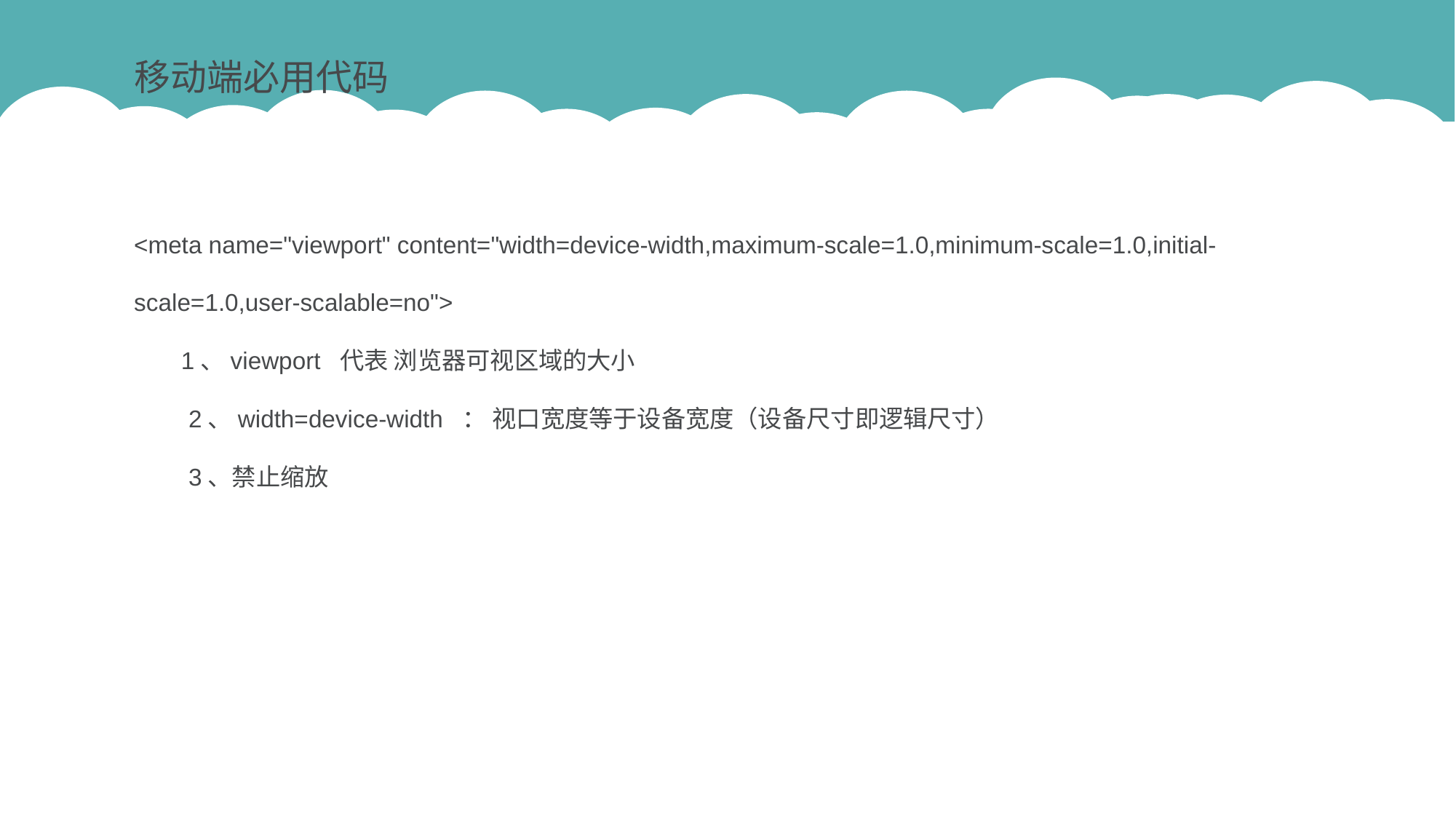

移动端必用代码
<meta name="viewport" content="width=device-width,maximum-scale=1.0,minimum-scale=1.0,initial-scale=1.0,user-scalable=no">
       1、viewport  代表 浏览器可视区域的大小
2、width=device-width  ： 视口宽度等于设备宽度（设备尺寸即逻辑尺寸）
3、禁止缩放